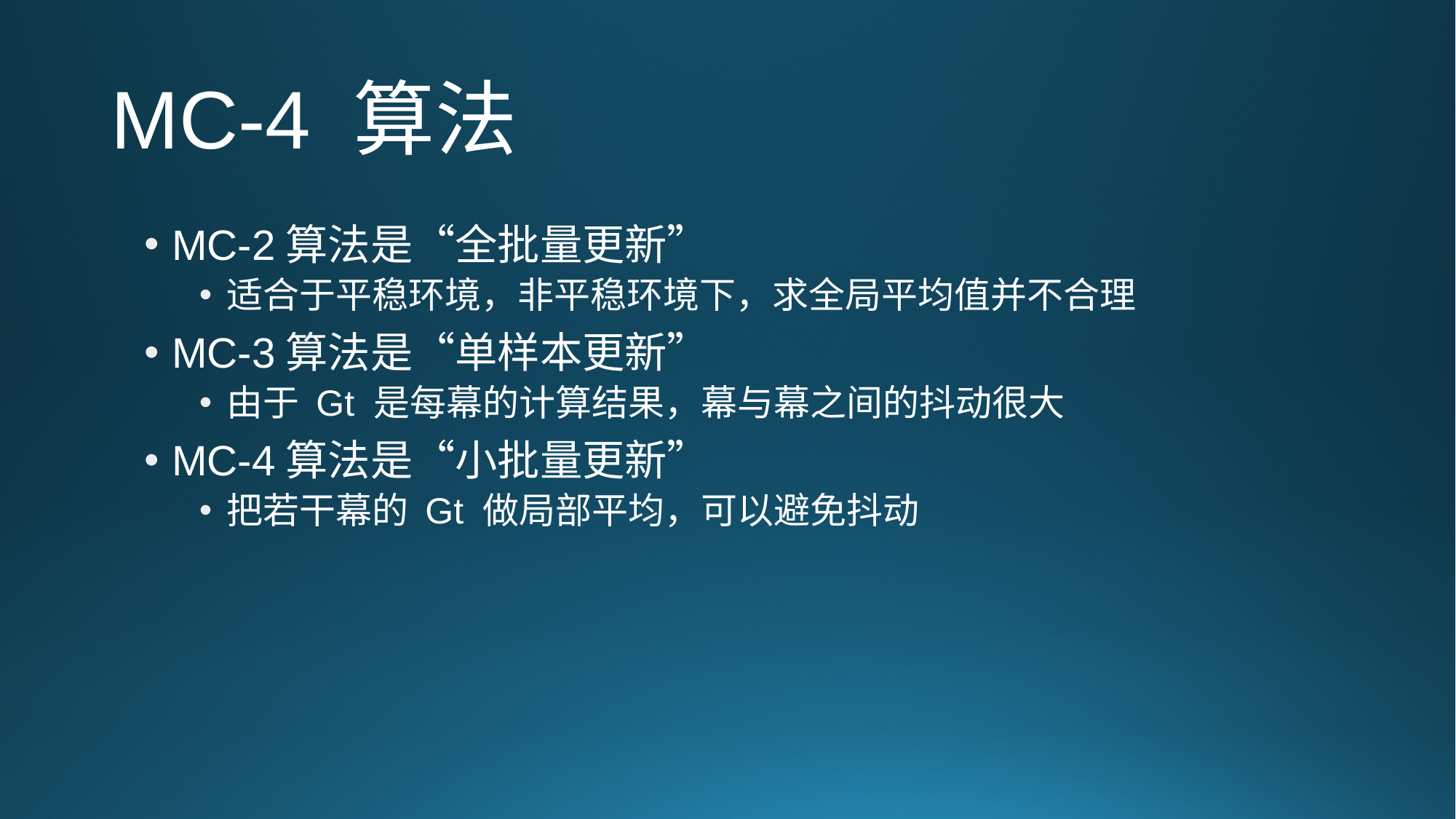

# MC-4 算法
MC-2算法是“全批量更新”
适合于平稳环境，非平稳环境下，求全局平均值并不合理
MC-3算法是“单样本更新”
由于 Gt 是每幕的计算结果，幕与幕之间的抖动很大
MC-4算法是“小批量更新”
把若干幕的 Gt 做局部平均，可以避免抖动